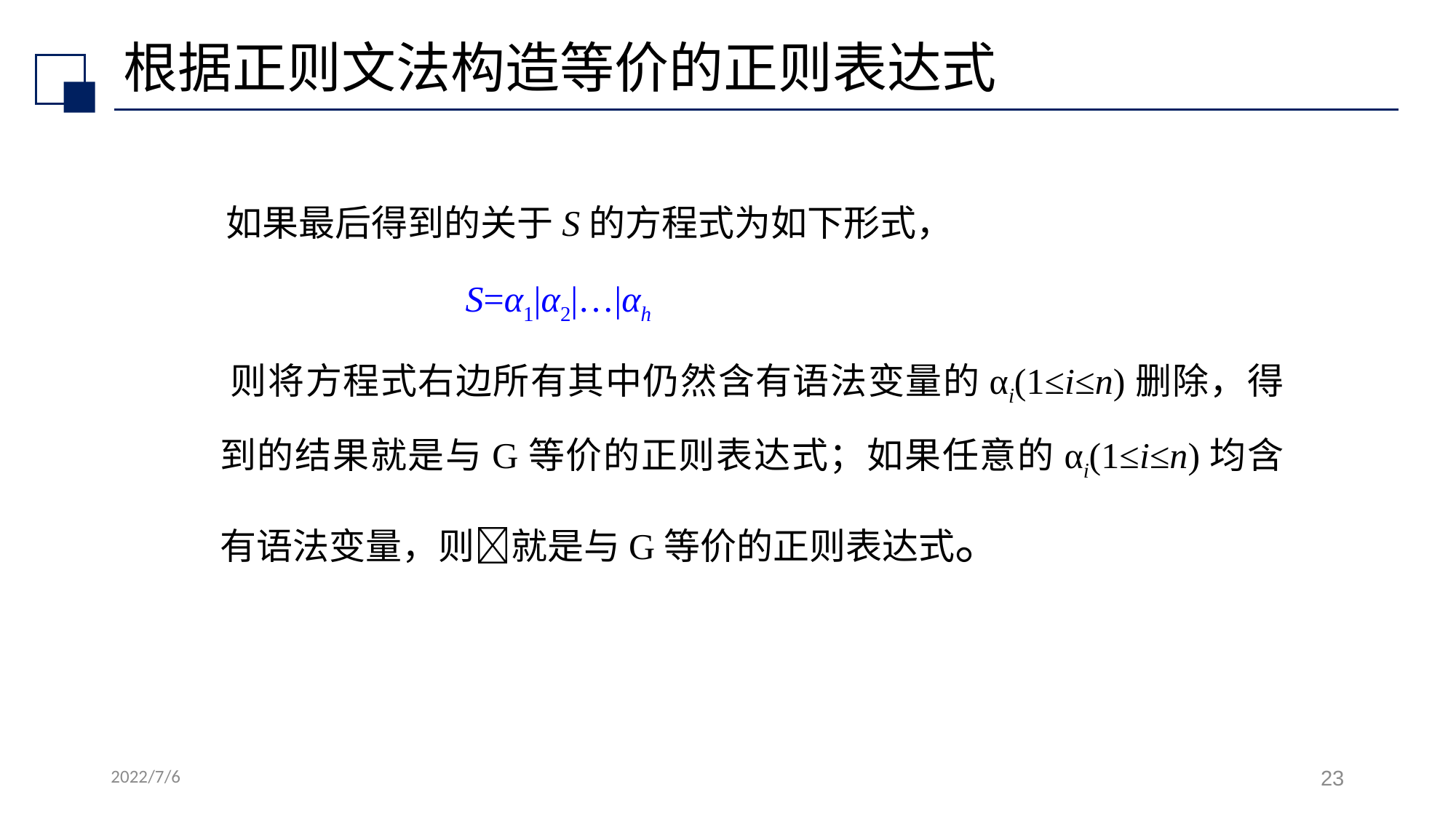

# 根据正则文法构造等价的正则表达式
   如果最后得到的关于S的方程式为如下形式，
                              S=α1|α2|…|αh
   则将方程式右边所有其中仍然含有语法变量的αi(1≤i≤n)删除，得到的结果就是与G等价的正则表达式；如果任意的αi(1≤i≤n)均含有语法变量，则∅就是与G等价的正则表达式。
2022/7/6
23